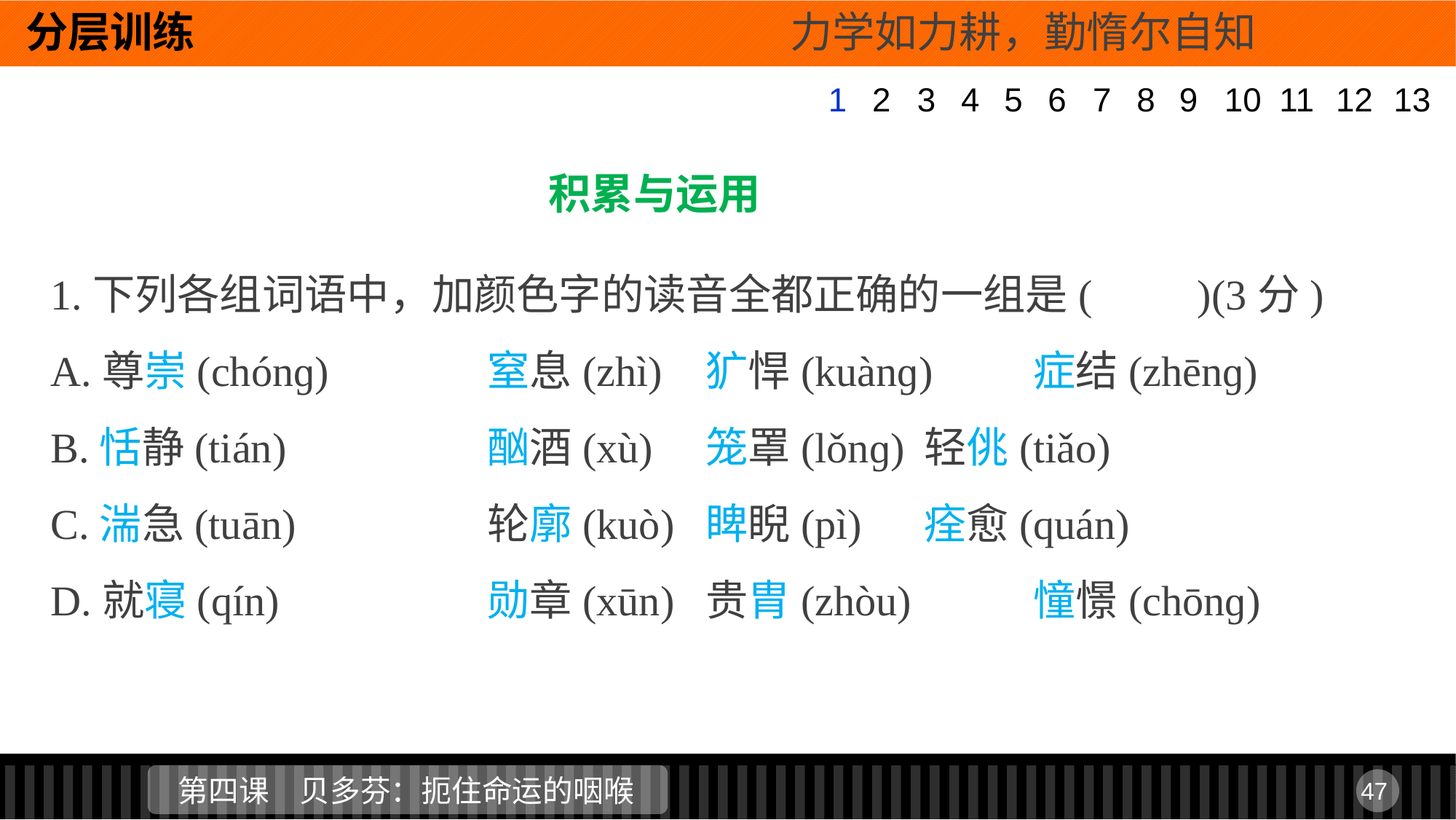

分层训练        					力学如力耕，勤惰尔自知

1
2
3
4
5
6
7
8
9
11
12
13
10
积累与运用
1.下列各组词语中，加颜色字的读音全都正确的一组是(　　)(3分)
A.尊崇(chónɡ)		窒息(zhì)	犷悍(kuànɡ)	症结(zhēnɡ)
B.恬静(tián)		酗酒(xù)	笼罩(lǒnɡ)	轻佻(tiǎo)
C.湍急(tuān)		轮廓(kuò)	睥睨(pì)  	痊愈(quán)
D.就寝(qín)		勋章(xūn)	贵胄(zhòu)  	憧憬(chōnɡ)